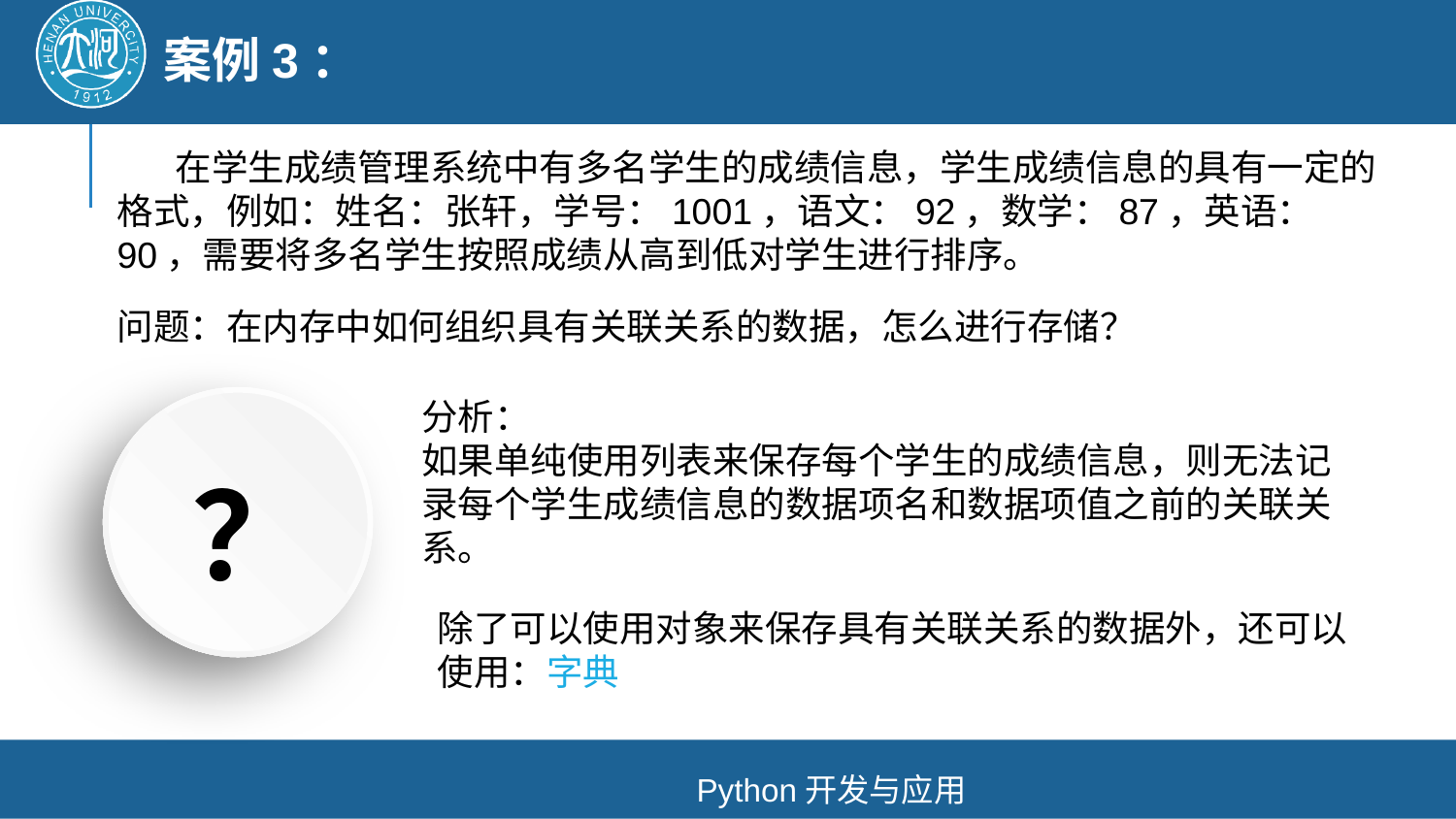

案例3：
      在学生成绩管理系统中有多名学生的成绩信息，学生成绩信息的具有一定的格式，例如：姓名：张轩，学号：1001，语文：92，数学：87，英语：90，需要将多名学生按照成绩从高到低对学生进行排序。
问题：在内存中如何组织具有关联关系的数据，怎么进行存储？

？
分析：
如果单纯使用列表来保存每个学生的成绩信息，则无法记录每个学生成绩信息的数据项名和数据项值之前的关联关系。

思路一
除了可以使用对象来保存具有关联关系的数据外，还可以使用：字典

Python开发与应用
19